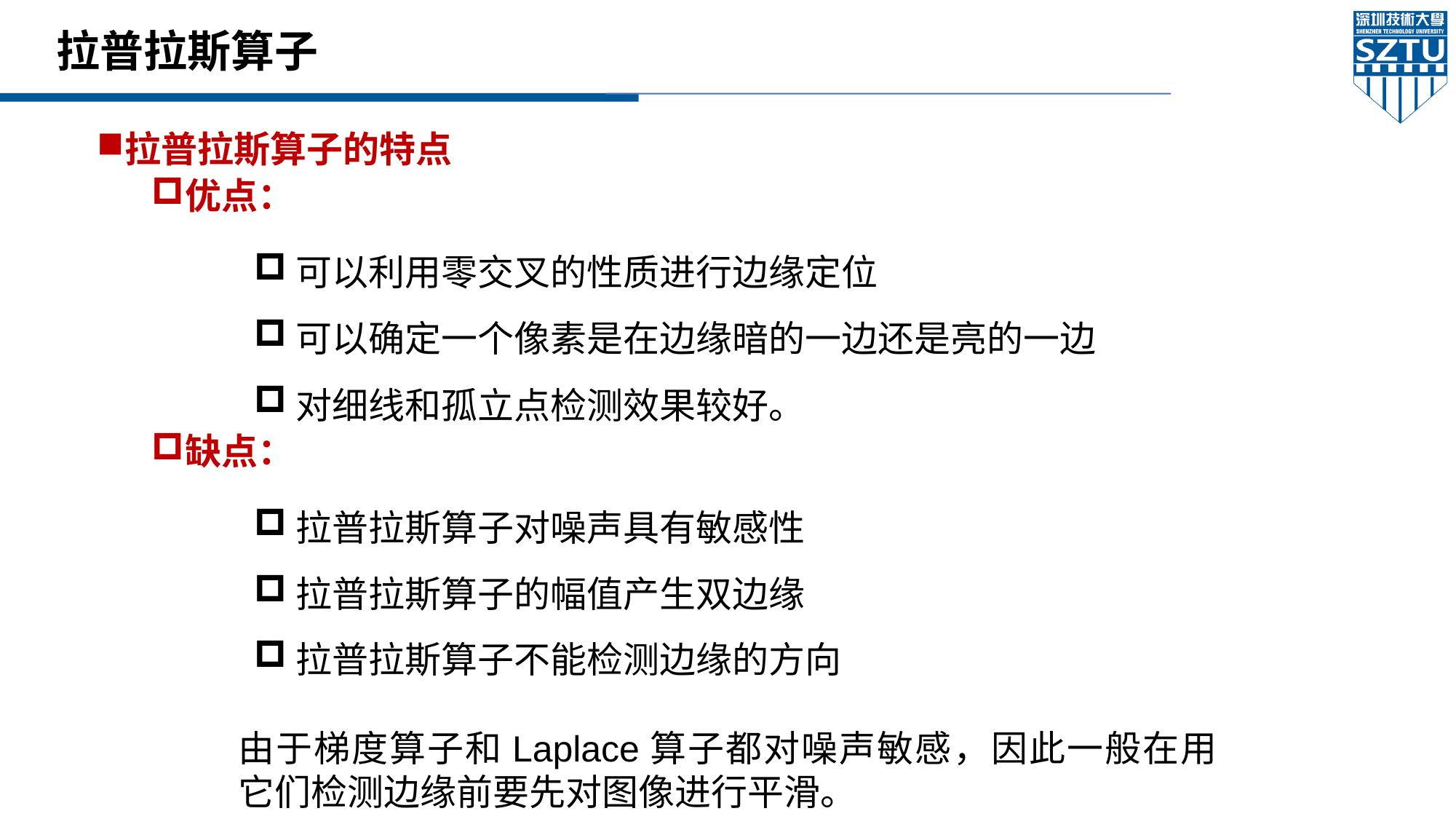

# 拉普拉斯算子
拉普拉斯算子的特点
优点：
可以利用零交叉的性质进行边缘定位
可以确定一个像素是在边缘暗的一边还是亮的一边
对细线和孤立点检测效果较好。
缺点：
拉普拉斯算子对噪声具有敏感性
拉普拉斯算子的幅值产生双边缘
拉普拉斯算子不能检测边缘的方向
由于梯度算子和Laplace算子都对噪声敏感，因此一般在用它们检测边缘前要先对图像进行平滑。